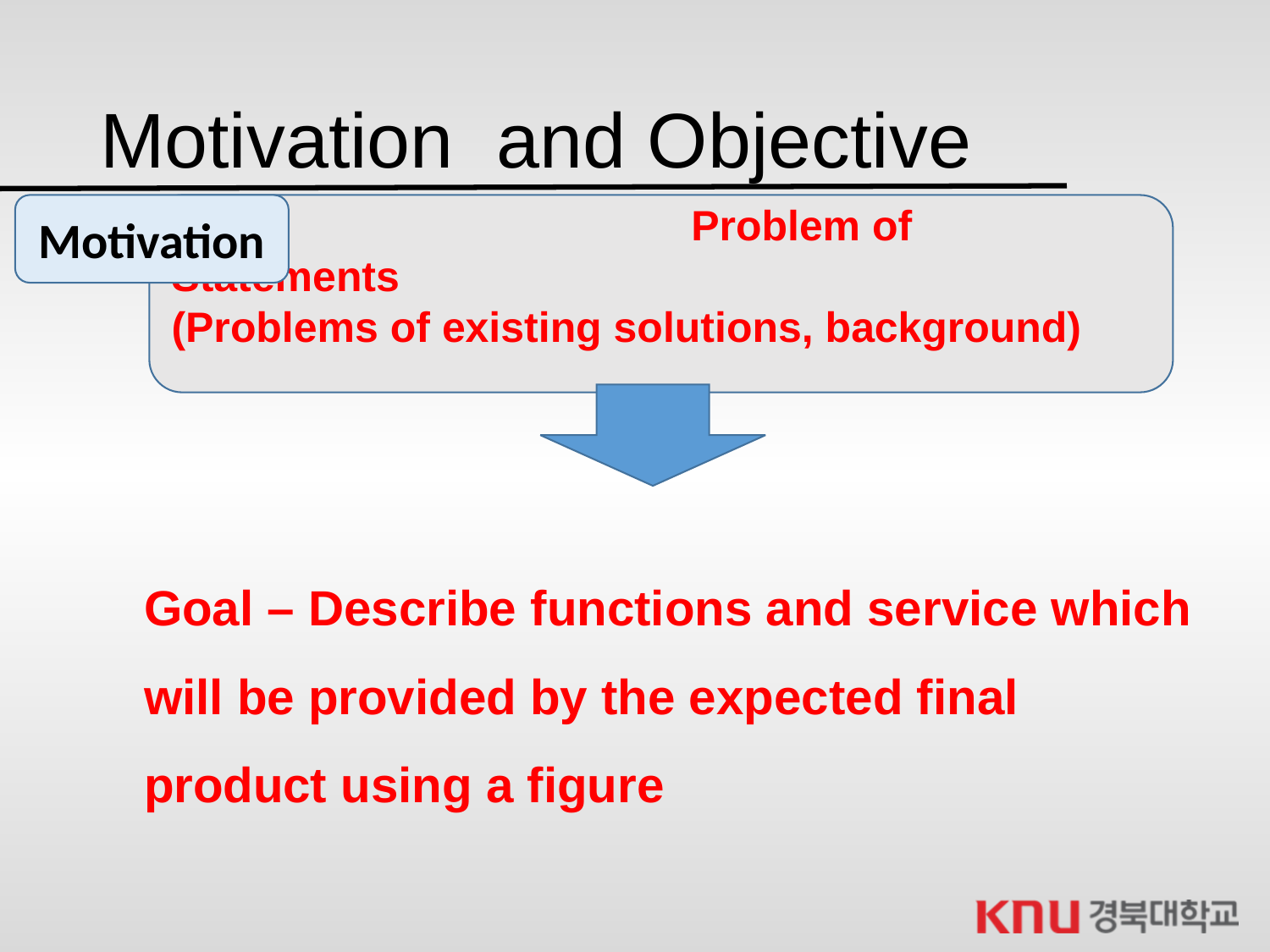

추가비용 없이 기존 조명 기반 시설을 이용하여 위치정보 제공 필요
# Motivation  and Objective
Motivation
   				 Problem of Statements
(Problems of existing solutions, background)

Goal – Describe functions and service which will be provided by the expected final product using a figure